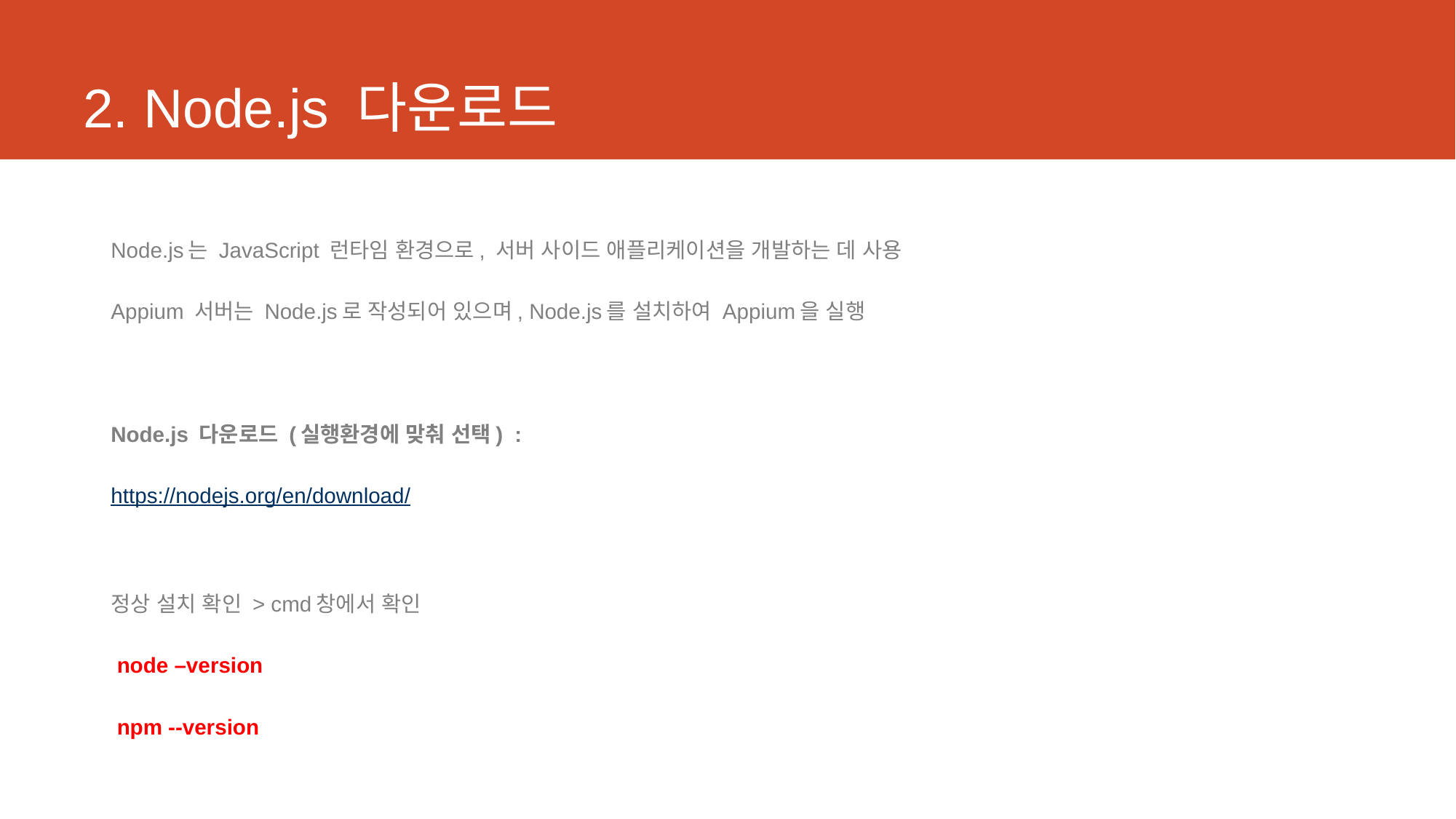

# 2. Node.js 다운로드
Node.js는 JavaScript 런타임 환경으로, 서버 사이드 애플리케이션을 개발하는 데 사용
Appium 서버는 Node.js로 작성되어 있으며, Node.js를 설치하여 Appium을 실행

Node.js 다운로드 (실행환경에 맞춰 선택)  :
https://nodejs.org/en/download/

정상 설치 확인 > cmd창에서 확인
 node –version
 npm --version